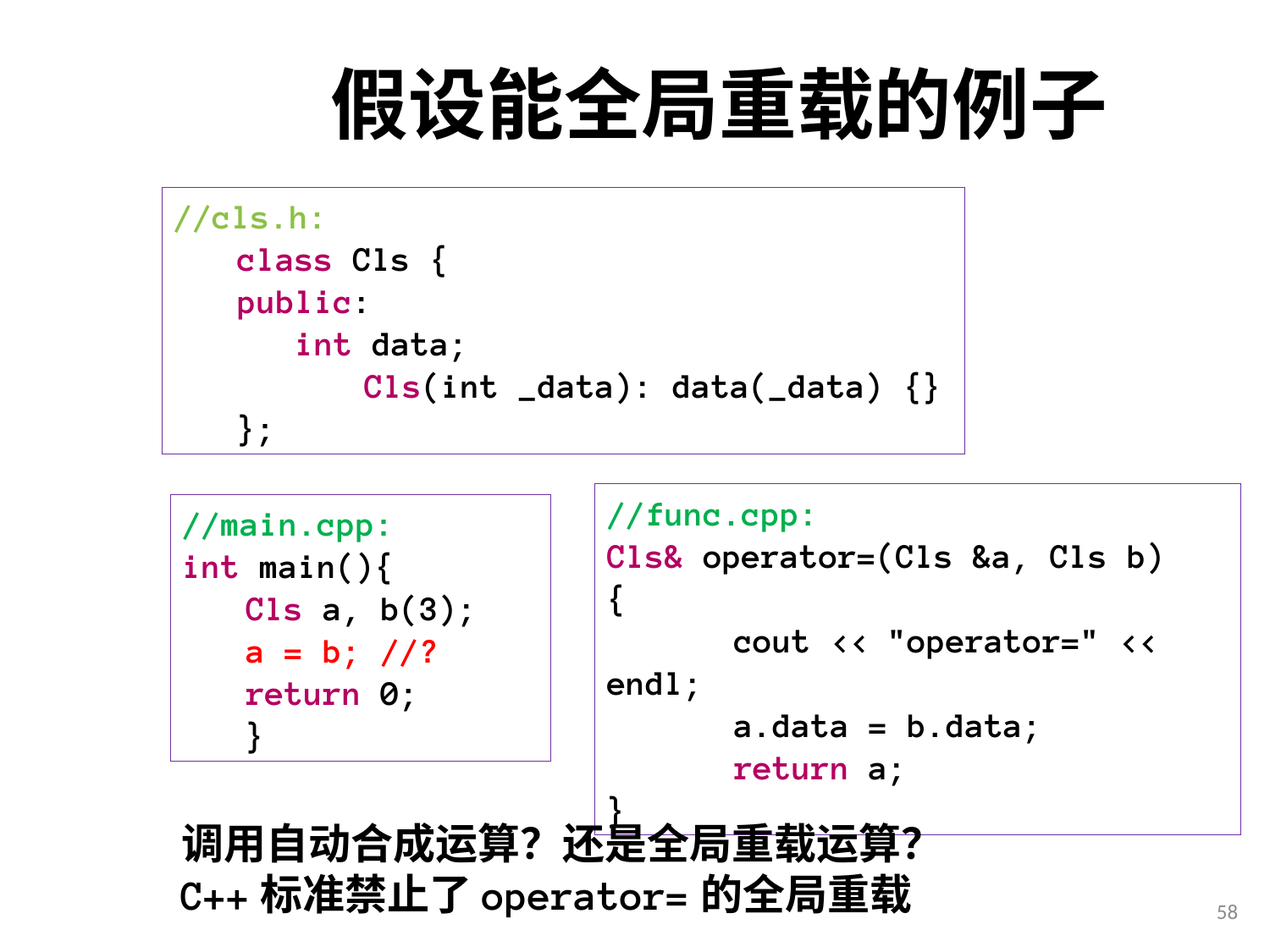

# 假设能全局重载的例子
//cls.h:
class Cls {
public:
   int data;
	Cls(int _data): data(_data) {}
};
//func.cpp:
Cls& operator=(Cls &a, Cls b)
{
	cout << "operator=" << endl;
	a.data = b.data;
	return a;
}
//main.cpp:
int main(){
Cls a, b(3);
a = b; //?
return 0;
}
调用自动合成运算？还是全局重载运算？
C++标准禁止了operator=的全局重载
58